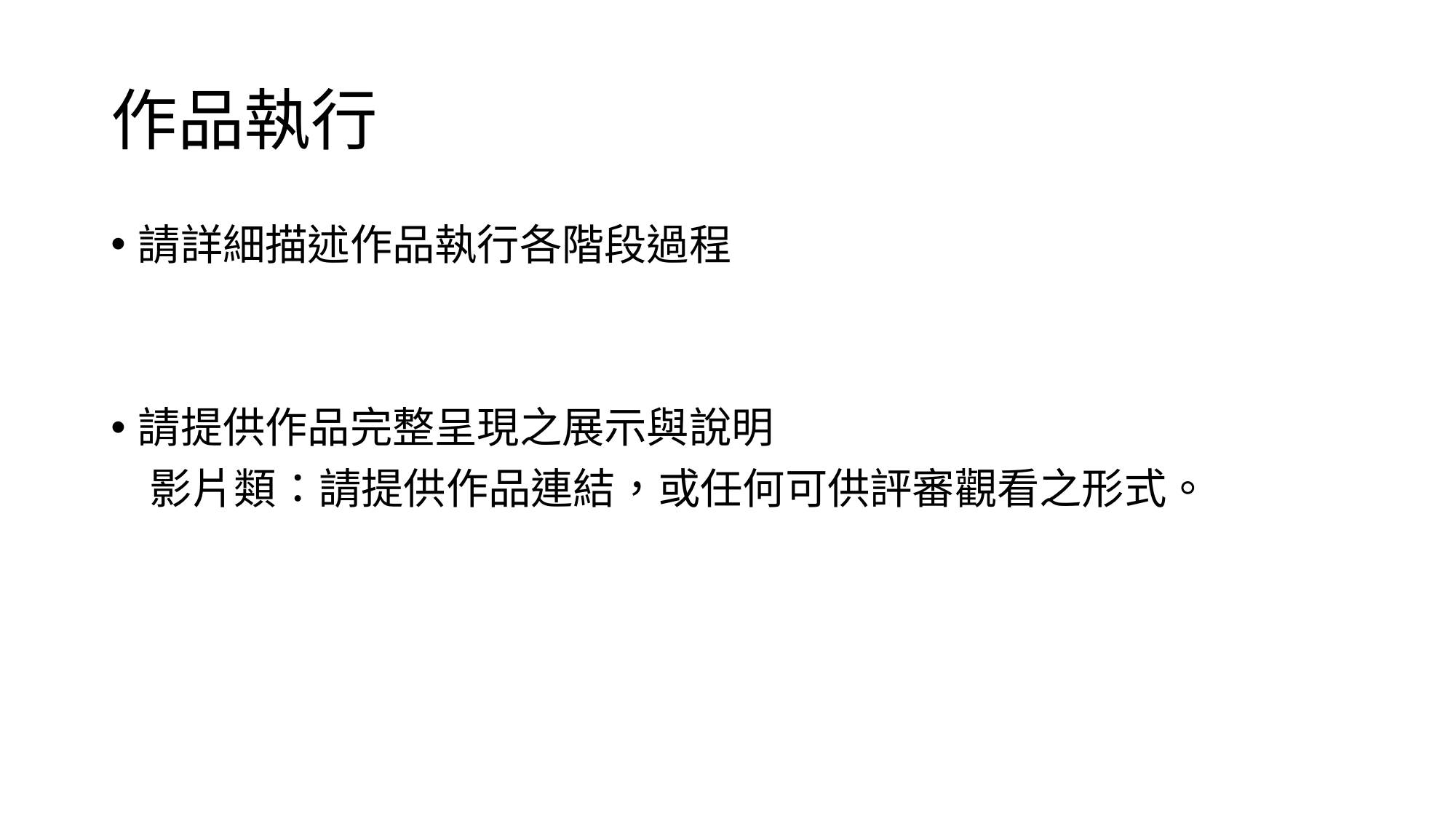

# 作品執行
請詳細描述作品執行各階段過程

請提供作品完整呈現之展示與說明
   影片類：請提供作品連結，或任何可供評審觀看之形式。